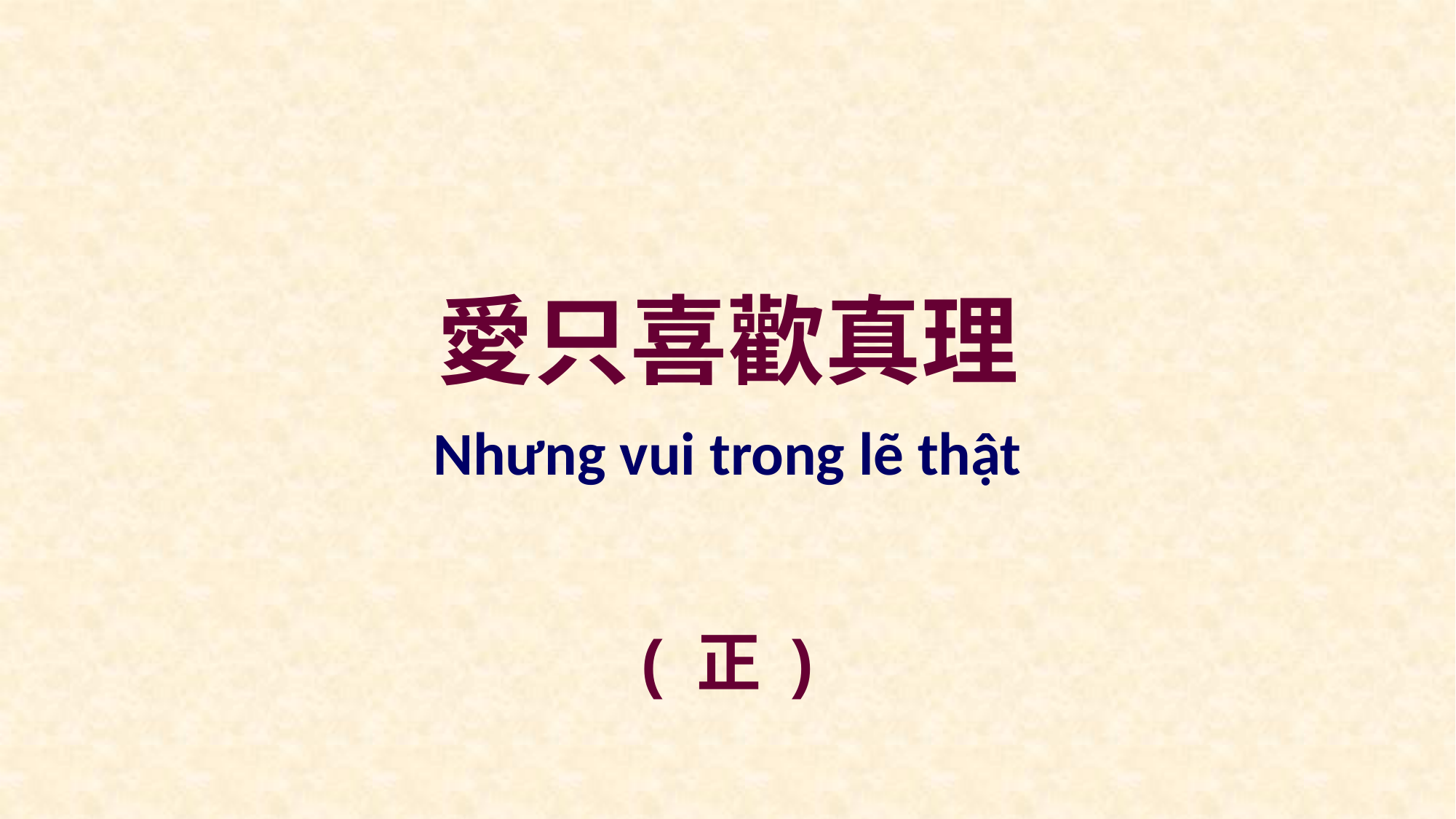

愛只喜歡真理
Nhưng vui trong lẽ thật
( 正 )